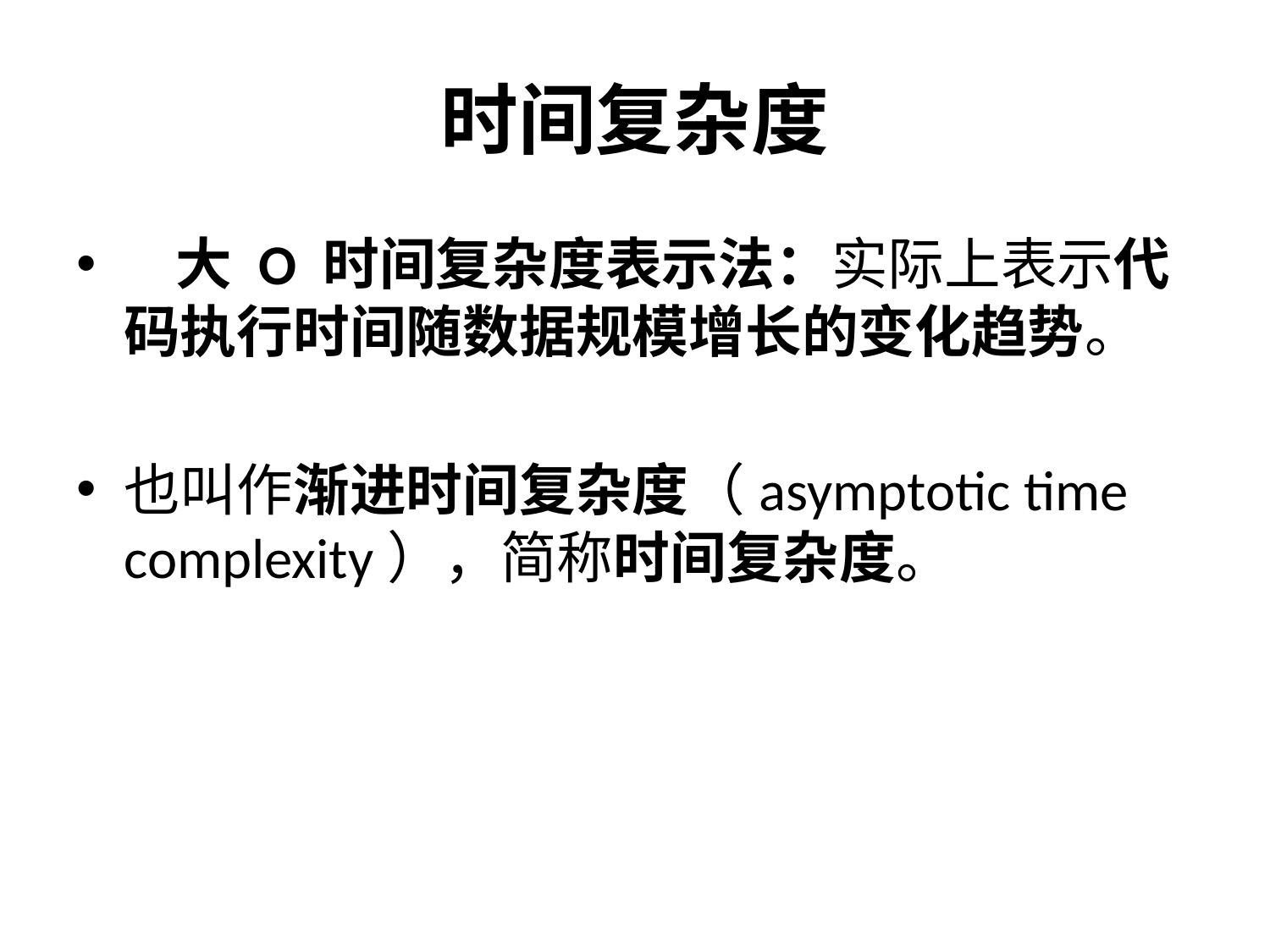

# 时间复杂度
   大 O 时间复杂度表示法：实际上表示代码执行时间随数据规模增长的变化趋势。

也叫作渐进时间复杂度（asymptotic time complexity），简称时间复杂度。